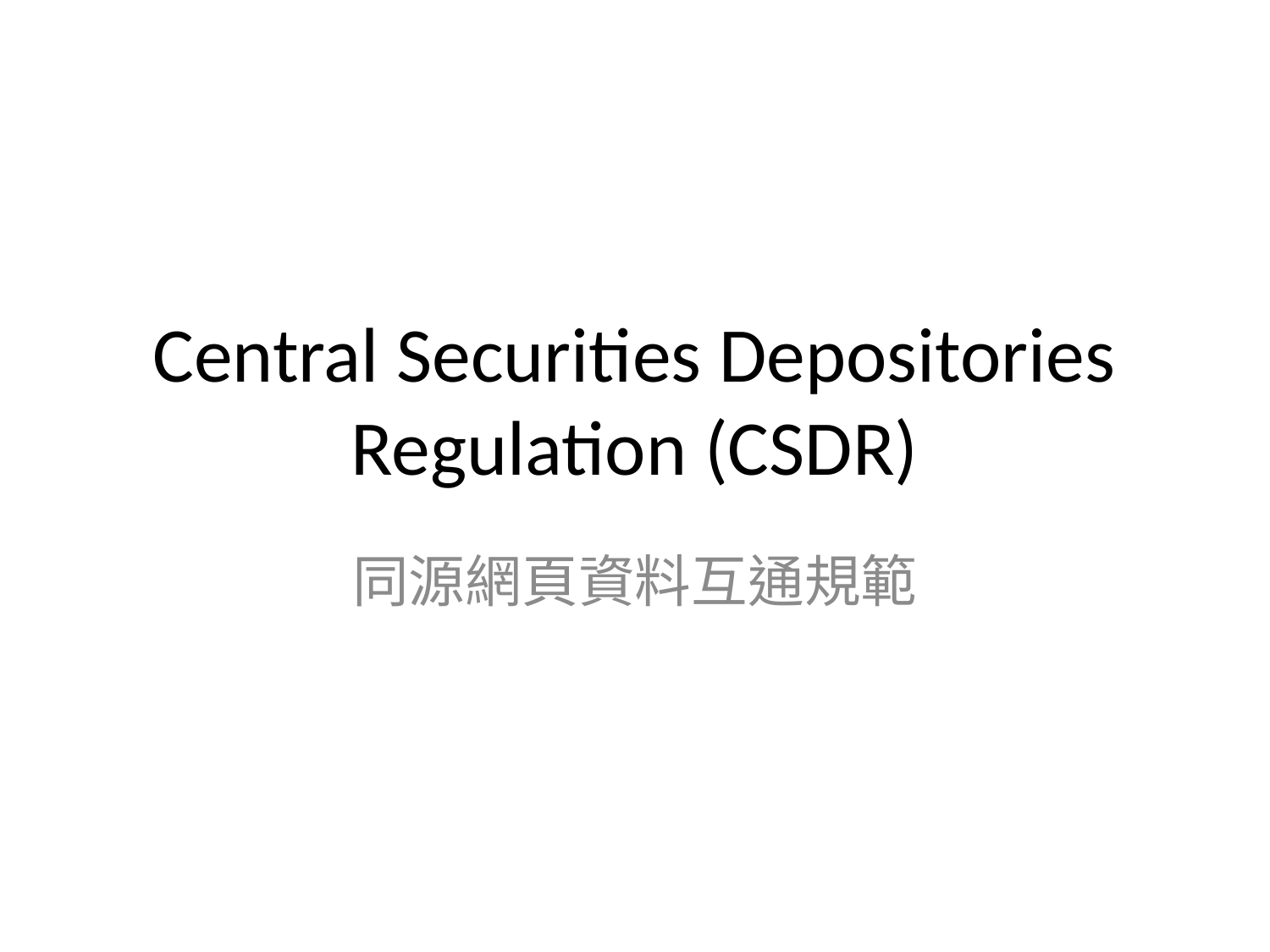

# Central Securities Depositories Regulation (CSDR)
同源網頁資料互通規範